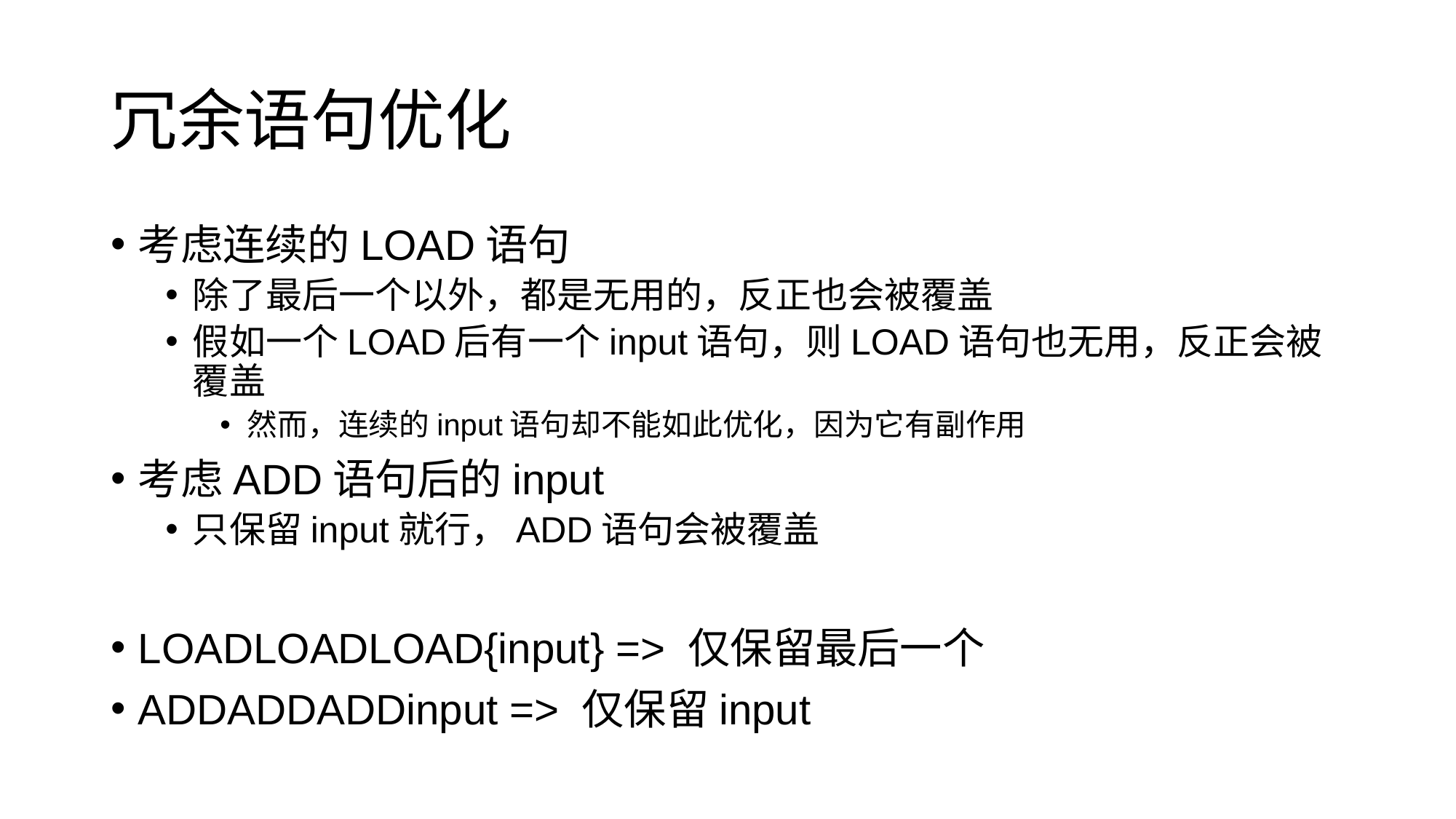

# 冗余语句优化
考虑连续的LOAD语句
除了最后一个以外，都是无用的，反正也会被覆盖
假如一个LOAD后有一个input语句，则LOAD语句也无用，反正会被覆盖
然而，连续的input语句却不能如此优化，因为它有副作用
考虑ADD语句后的input
只保留input就行，ADD语句会被覆盖

LOADLOADLOAD{input} => 仅保留最后一个
ADDADDADDinput => 仅保留input